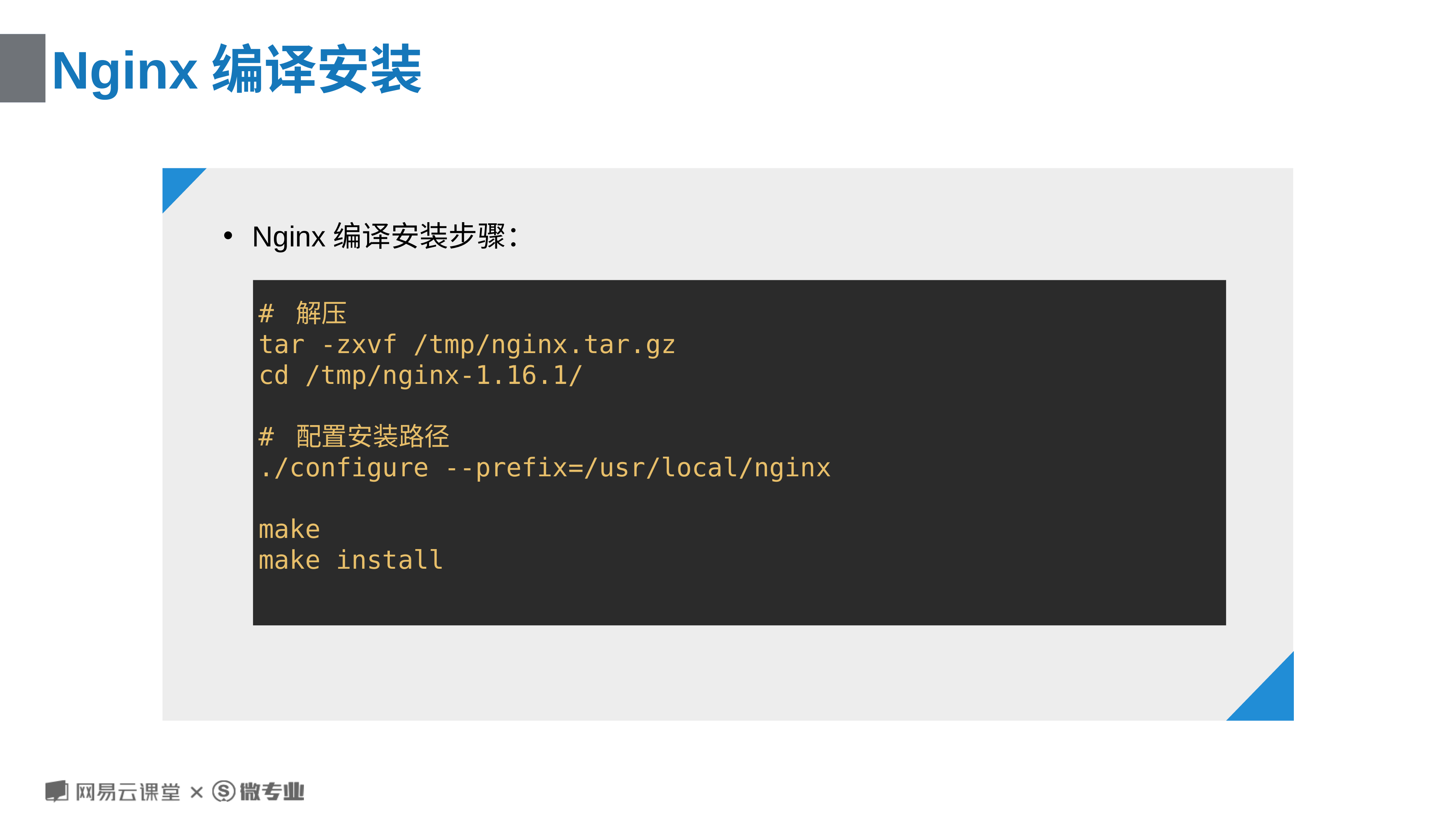

# Nginx编译安装

Nginx编译安装步骤：
# 解压
tar -zxvf /tmp/nginx.tar.gz
cd /tmp/nginx-1.16.1/

# 配置安装路径
./configure --prefix=/usr/local/nginx

make
make install